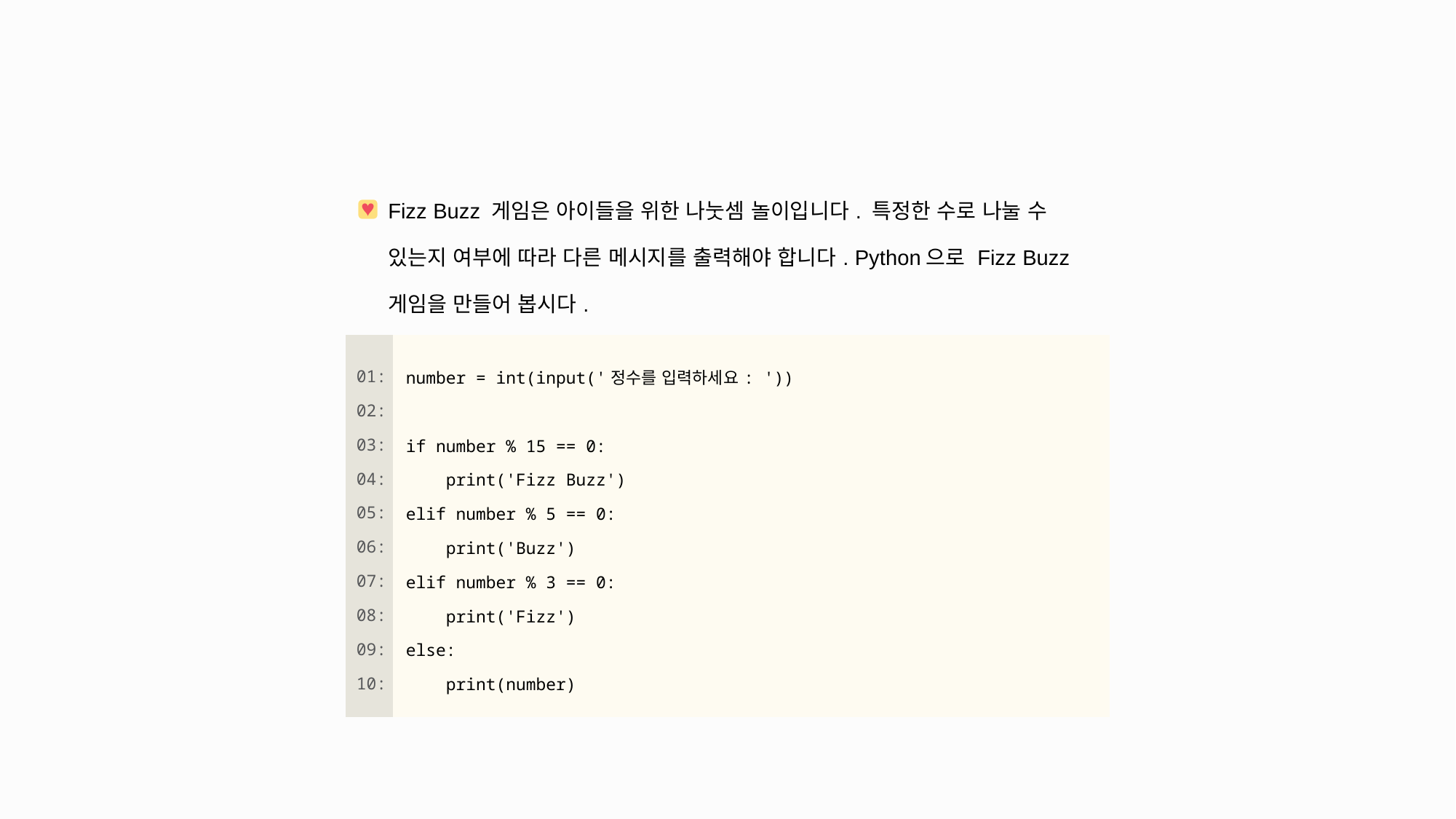

| Fizz Buzz 게임은 아이들을 위한 나눗셈 놀이입니다. 특정한 수로 나눌 수 있는지 여부에 따라 다른 메시지를 출력해야 합니다. Python으로 Fizz Buzz 게임을 만들어 봅시다. |  |
| --- | --- |
| 01: 02: 03: 04: 05: 06: 07: 08: 09: 10: | number = int(input('정수를 입력하세요: ')) if number % 15 == 0: print('Fizz Buzz') elif number % 5 == 0: print('Buzz') elif number % 3 == 0: print('Fizz') else: print(number) |